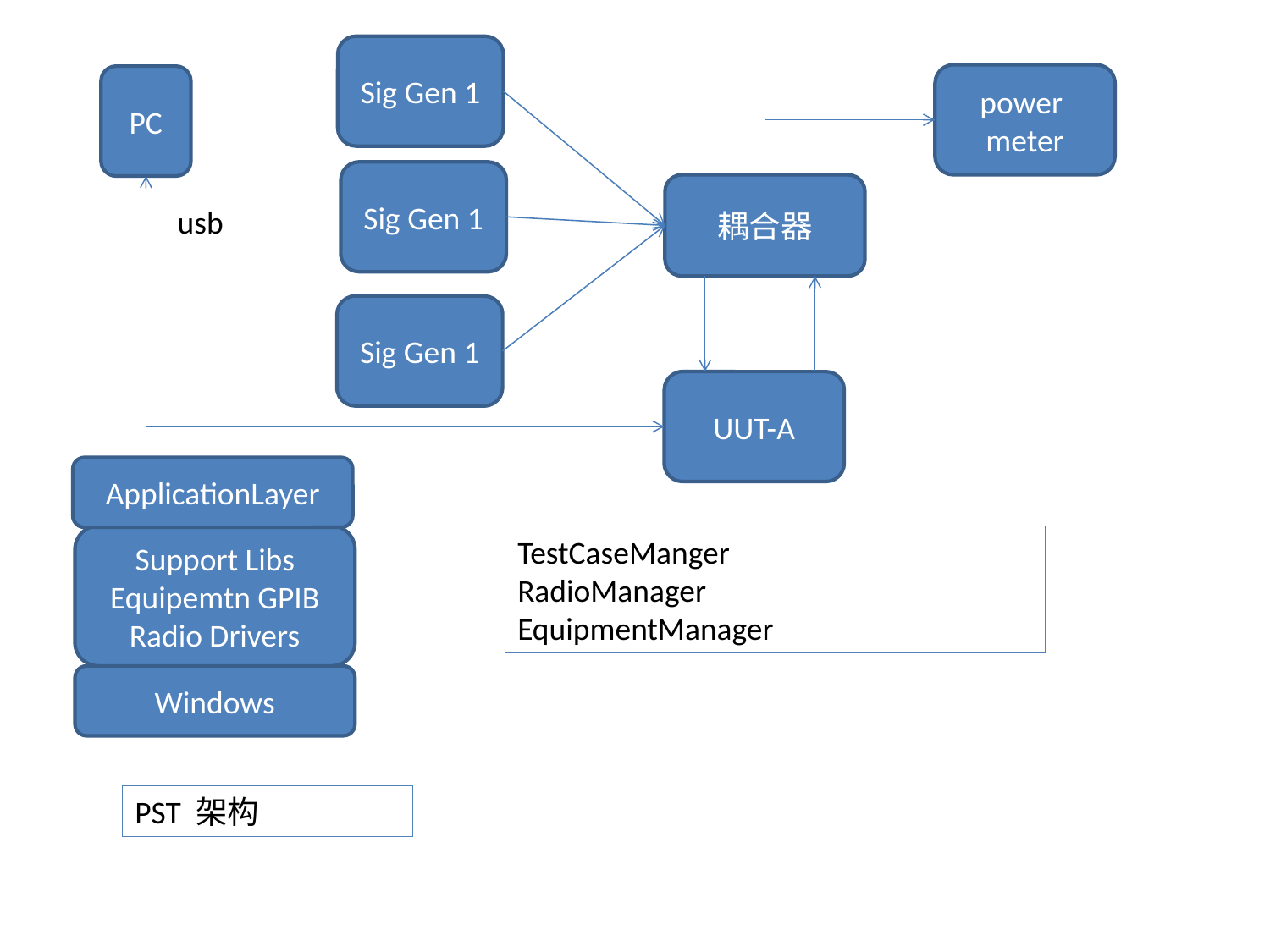

Sig Gen 1
power
meter
PC
Sig Gen 1
耦合器
usb
Sig Gen 1
UUT-A
ApplicationLayer
Support Libs
Equipemtn GPIB
Radio Drivers
TestCaseManger
RadioManager
EquipmentManager
Windows
PST 架构